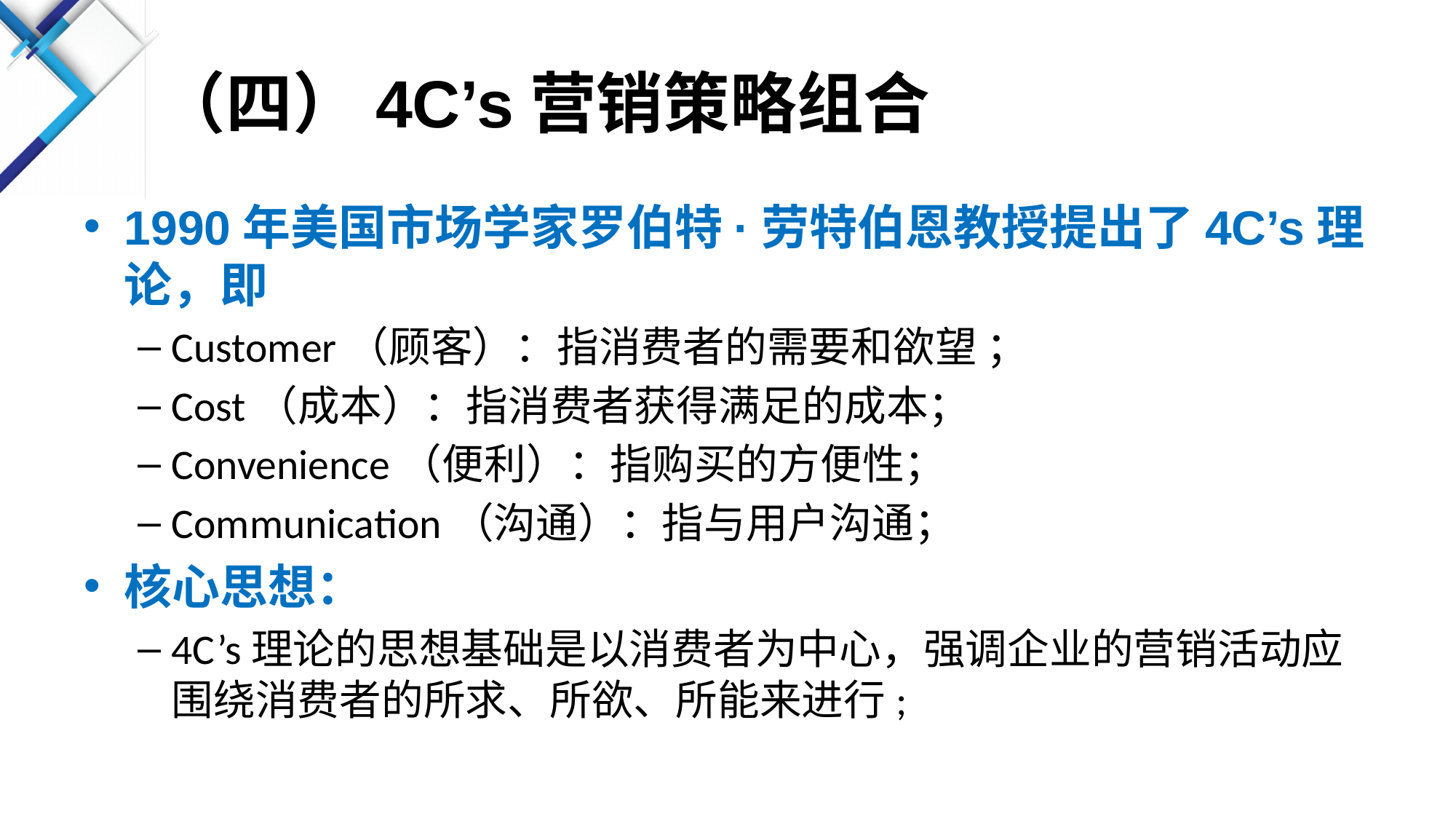

# （四）4C’s营销策略组合
1990年美国市场学家罗伯特·劳特伯恩教授提出了4C’s理论，即
Customer（顾客）：指消费者的需要和欲望 ；
Cost（成本）：指消费者获得满足的成本；
Convenience（便利）：指购买的方便性；
Communication（沟通）：指与用户沟通；
核心思想：
4C’s理论的思想基础是以消费者为中心，强调企业的营销活动应围绕消费者的所求、所欲、所能来进行;